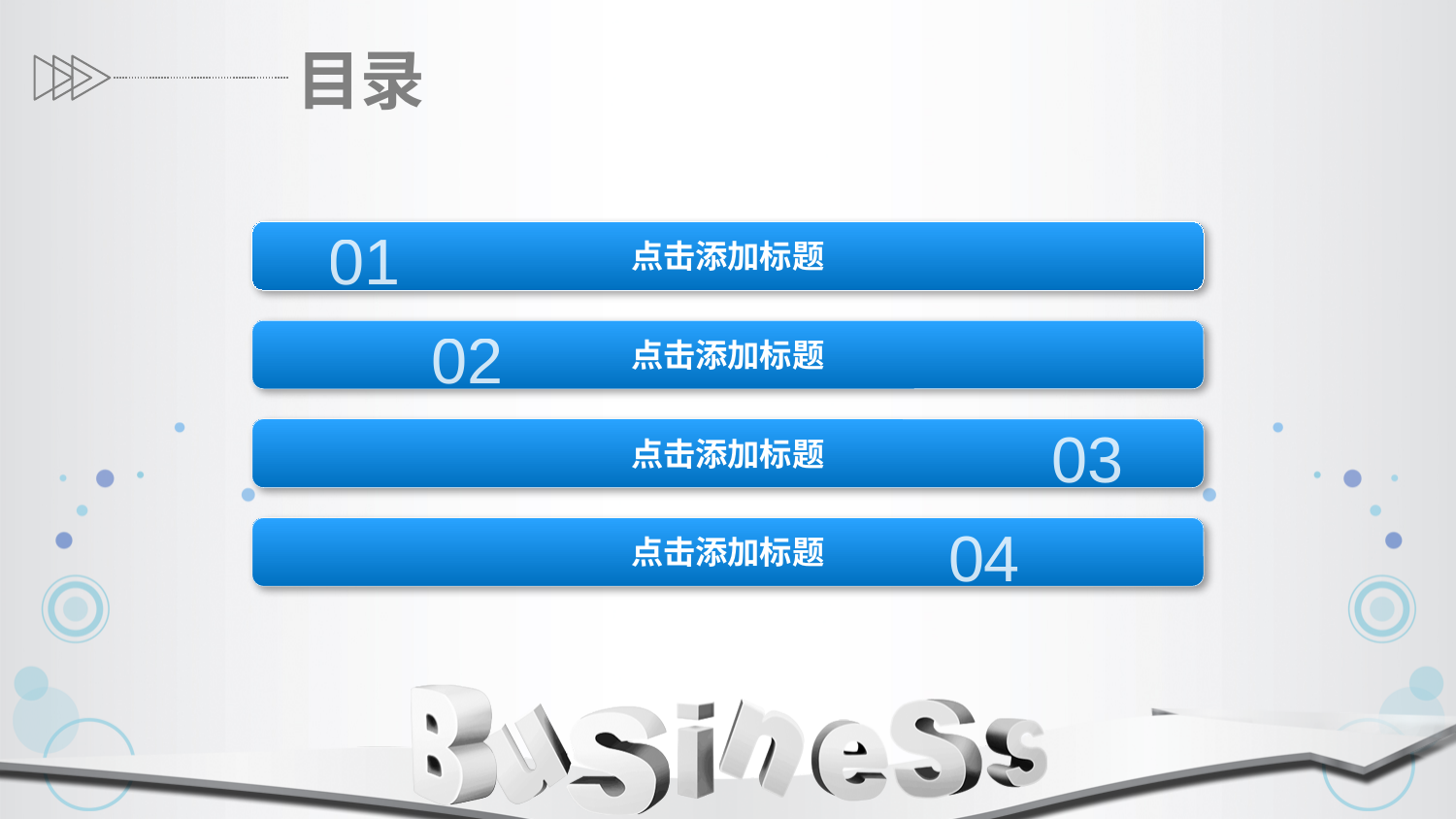

目录

01

点击添加标题
02

点击添加标题
03

点击添加标题
04

点击添加标题